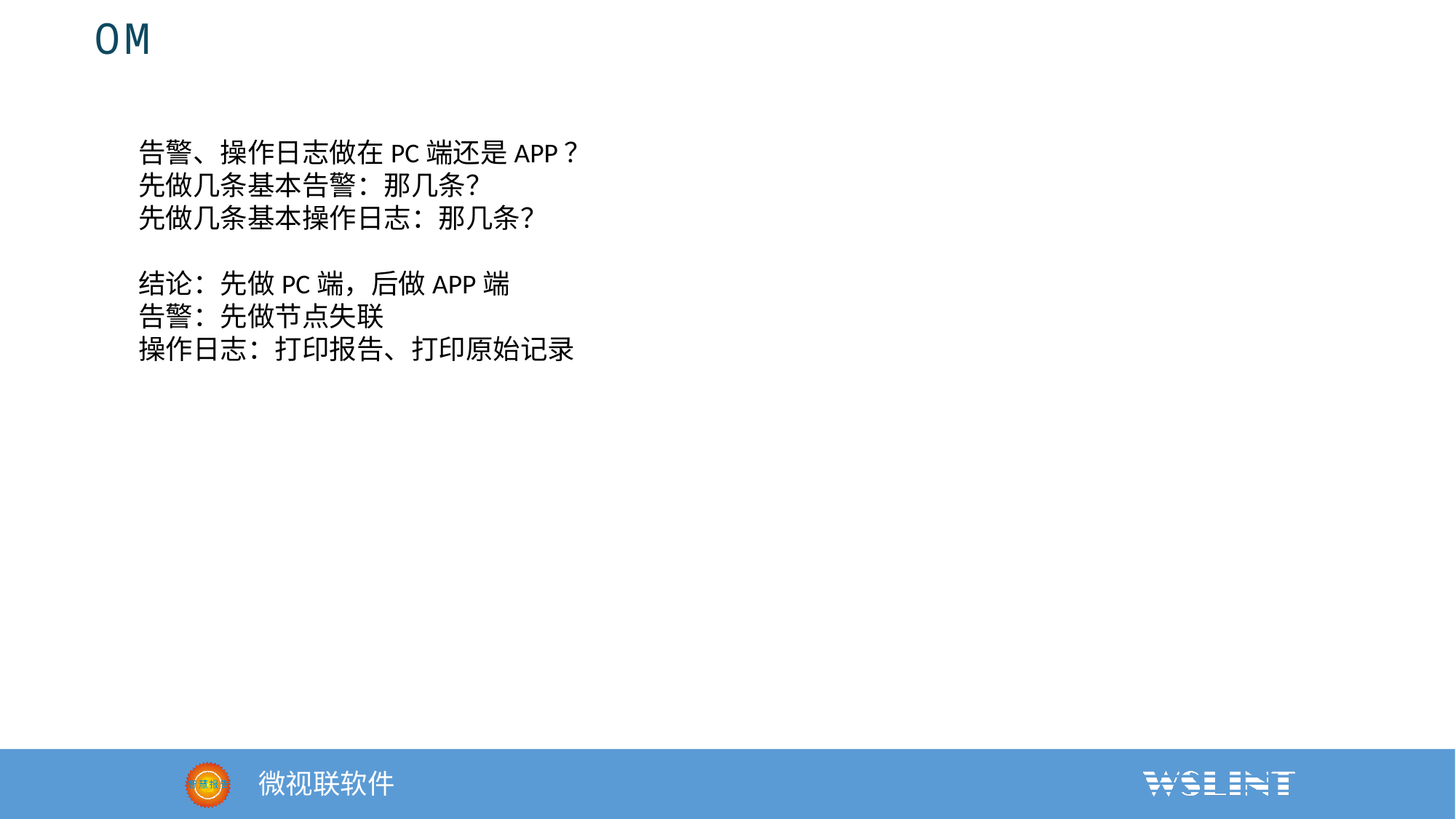

OM
告警、操作日志做在PC端还是APP？
先做几条基本告警：那几条？
先做几条基本操作日志：那几条？

结论：先做PC端，后做APP端
告警：先做节点失联
操作日志：打印报告、打印原始记录